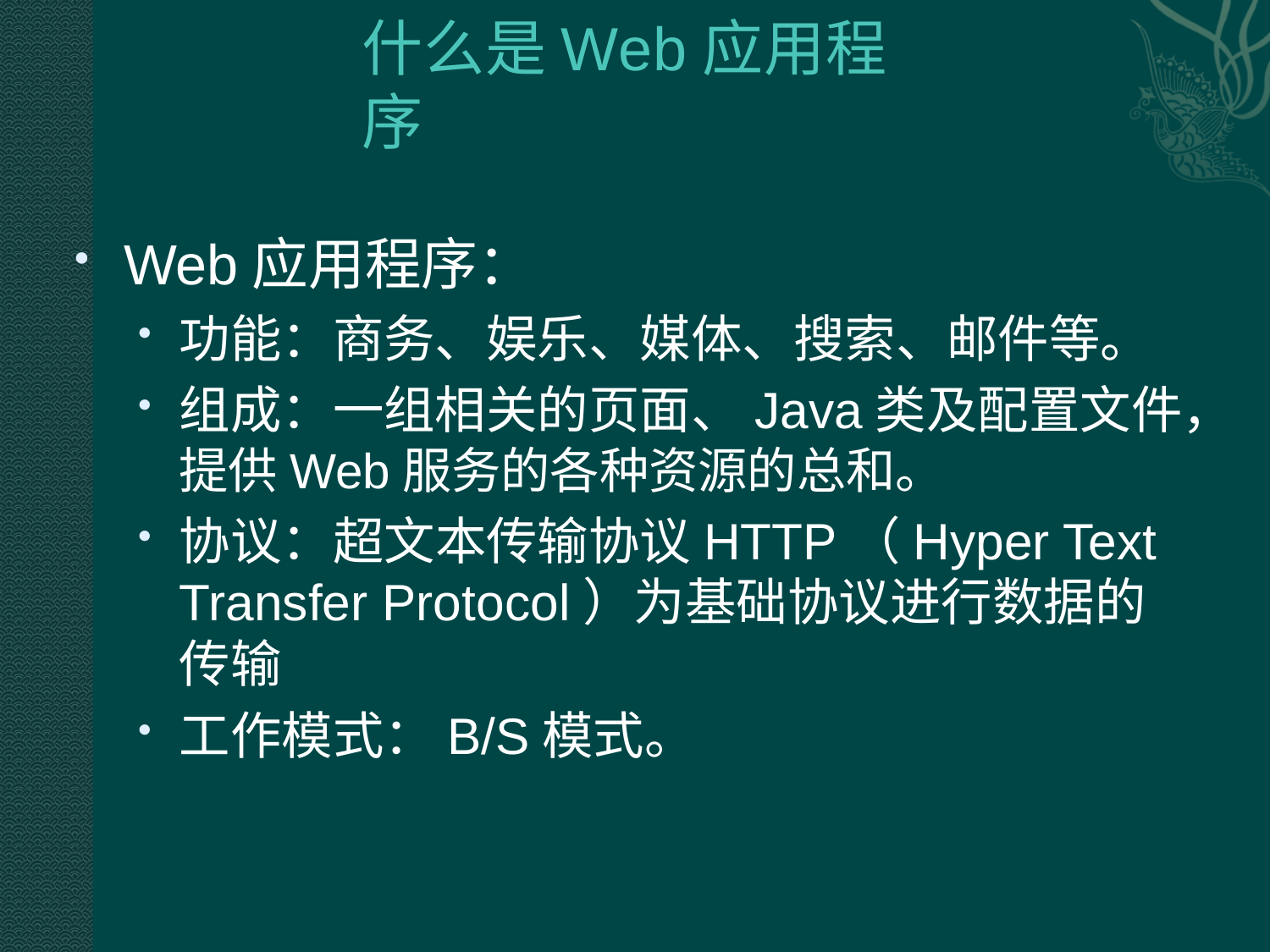

# 什么是Web应用程序
Web应用程序：
功能：商务、娱乐、媒体、搜索、邮件等。
组成：一组相关的页面、Java类及配置文件，提供Web服务的各种资源的总和。
协议：超文本传输协议HTTP（Hyper Text Transfer Protocol）为基础协议进行数据的传输
工作模式：B/S模式。